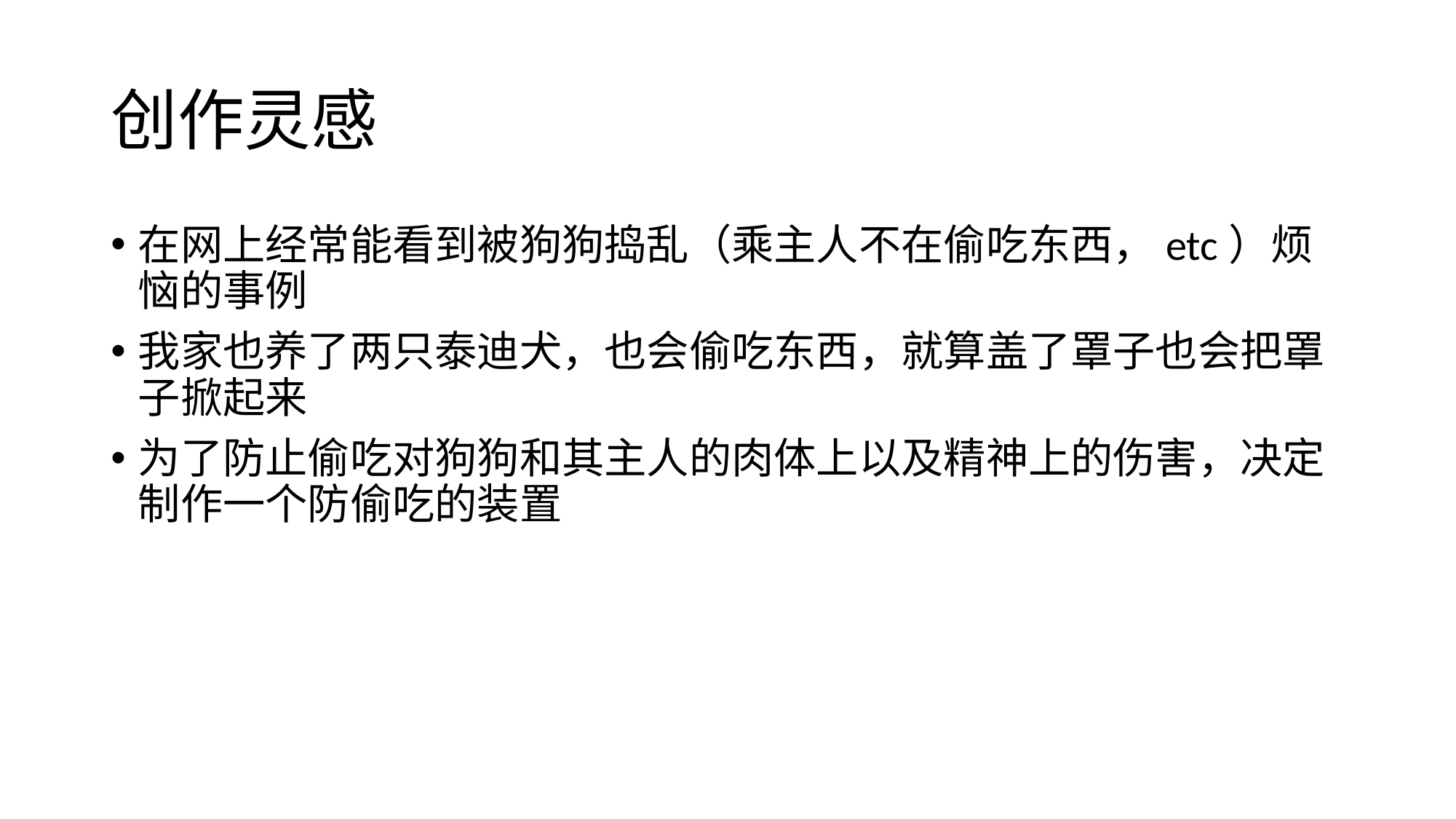

# 创作灵感
在网上经常能看到被狗狗捣乱（乘主人不在偷吃东西，etc）烦恼的事例
我家也养了两只泰迪犬，也会偷吃东西，就算盖了罩子也会把罩子掀起来
为了防止偷吃对狗狗和其主人的肉体上以及精神上的伤害，决定制作一个防偷吃的装置